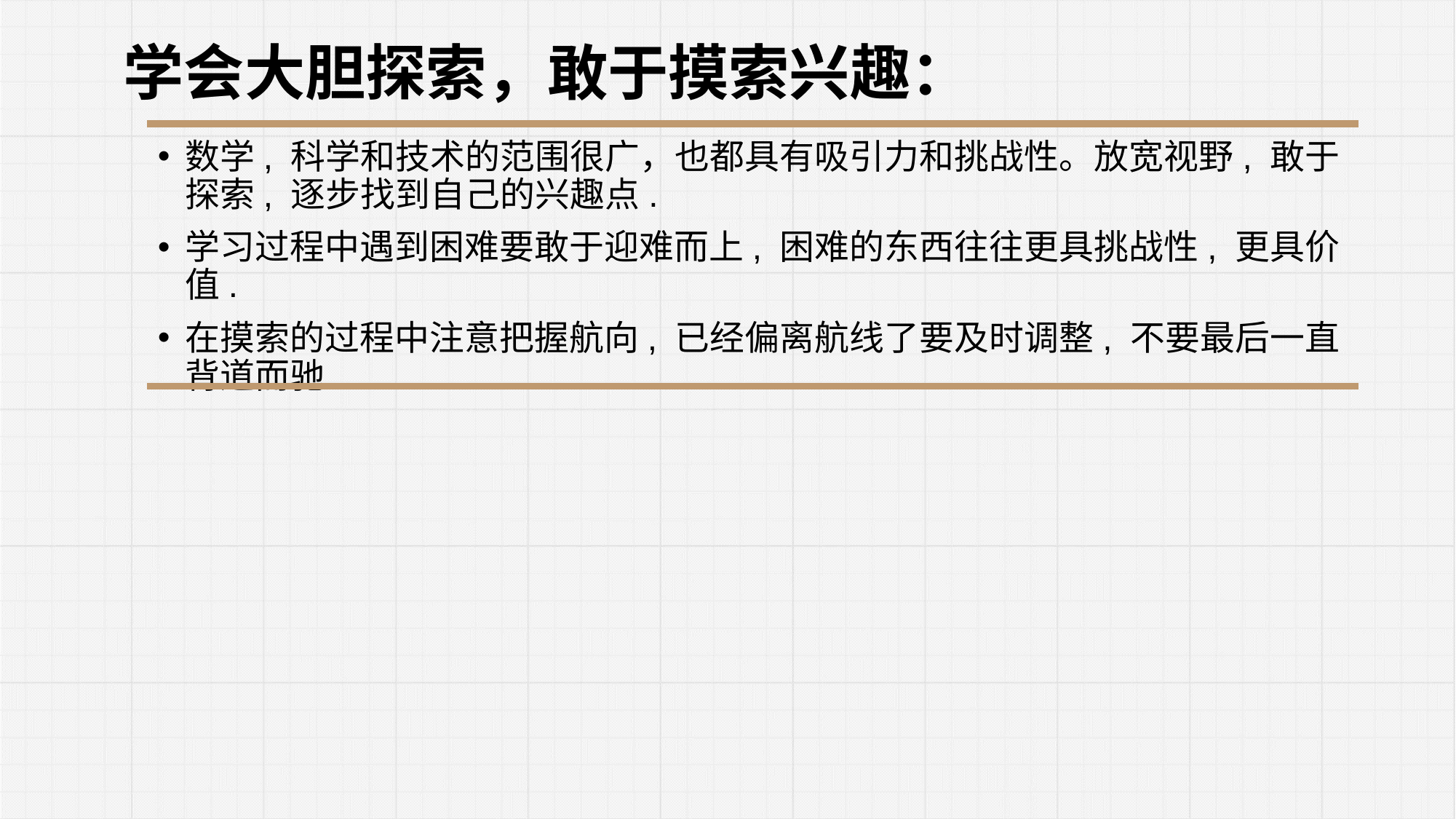

学会大胆探索，敢于摸索兴趣：
数学, 科学和技术的范围很广，也都具有吸引力和挑战性。放宽视野, 敢于探索, 逐步找到自己的兴趣点.
学习过程中遇到困难要敢于迎难而上, 困难的东西往往更具挑战性, 更具价值.
在摸索的过程中注意把握航向, 已经偏离航线了要及时调整, 不要最后一直背道而驰.